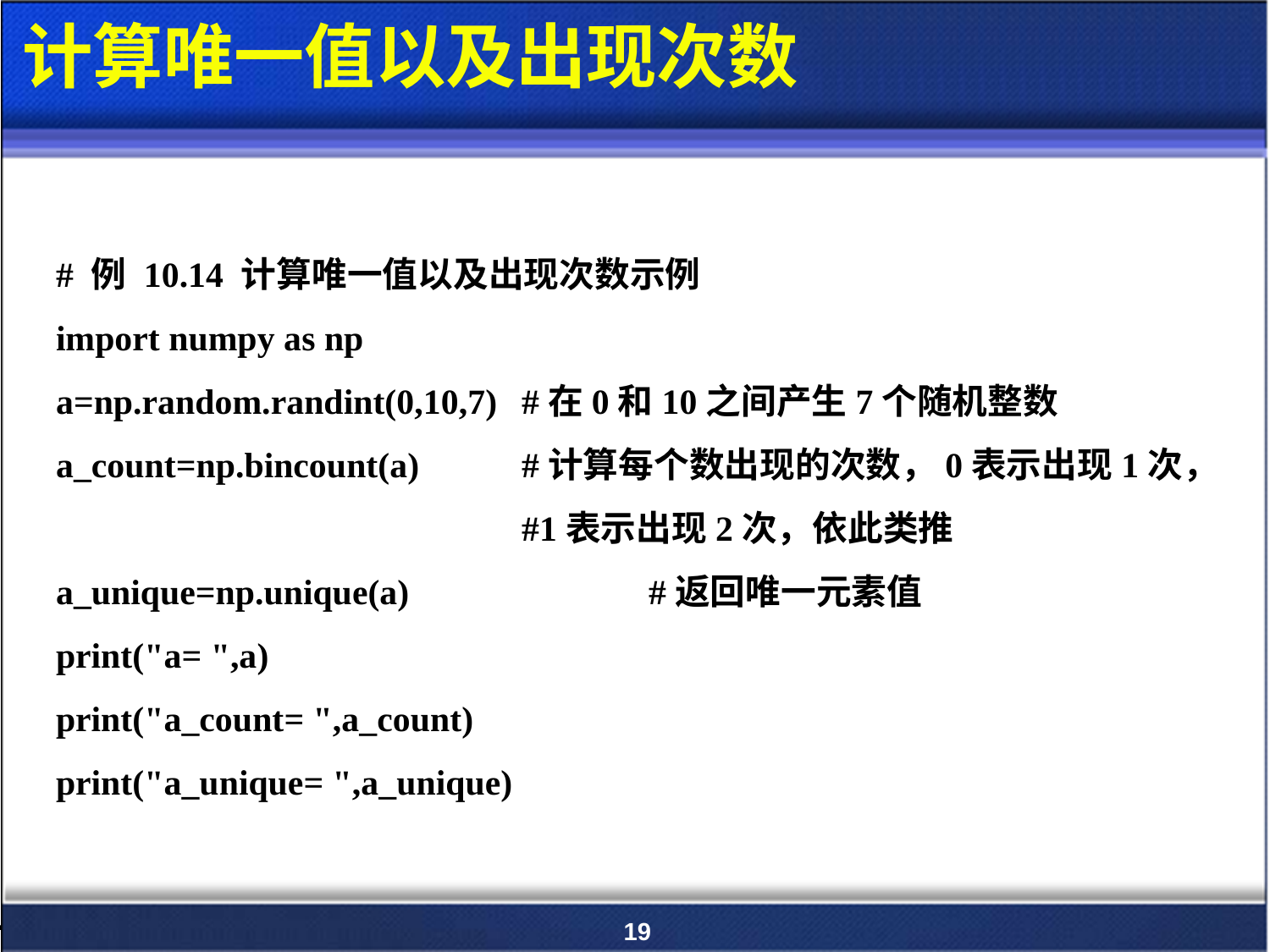

# 计算唯一值以及出现次数
# 例 10.14 计算唯一值以及出现次数示例
import numpy as np
a=np.random.randint(0,10,7) 	#在0和10之间产生7个随机整数
a_count=np.bincount(a) 	#计算每个数出现的次数，0表示出现1次，
				#1表示出现2次，依此类推
a_unique=np.unique(a) 		#返回唯一元素值
print("a= ",a)
print("a_count= ",a_count)
print("a_unique= ",a_unique)
19